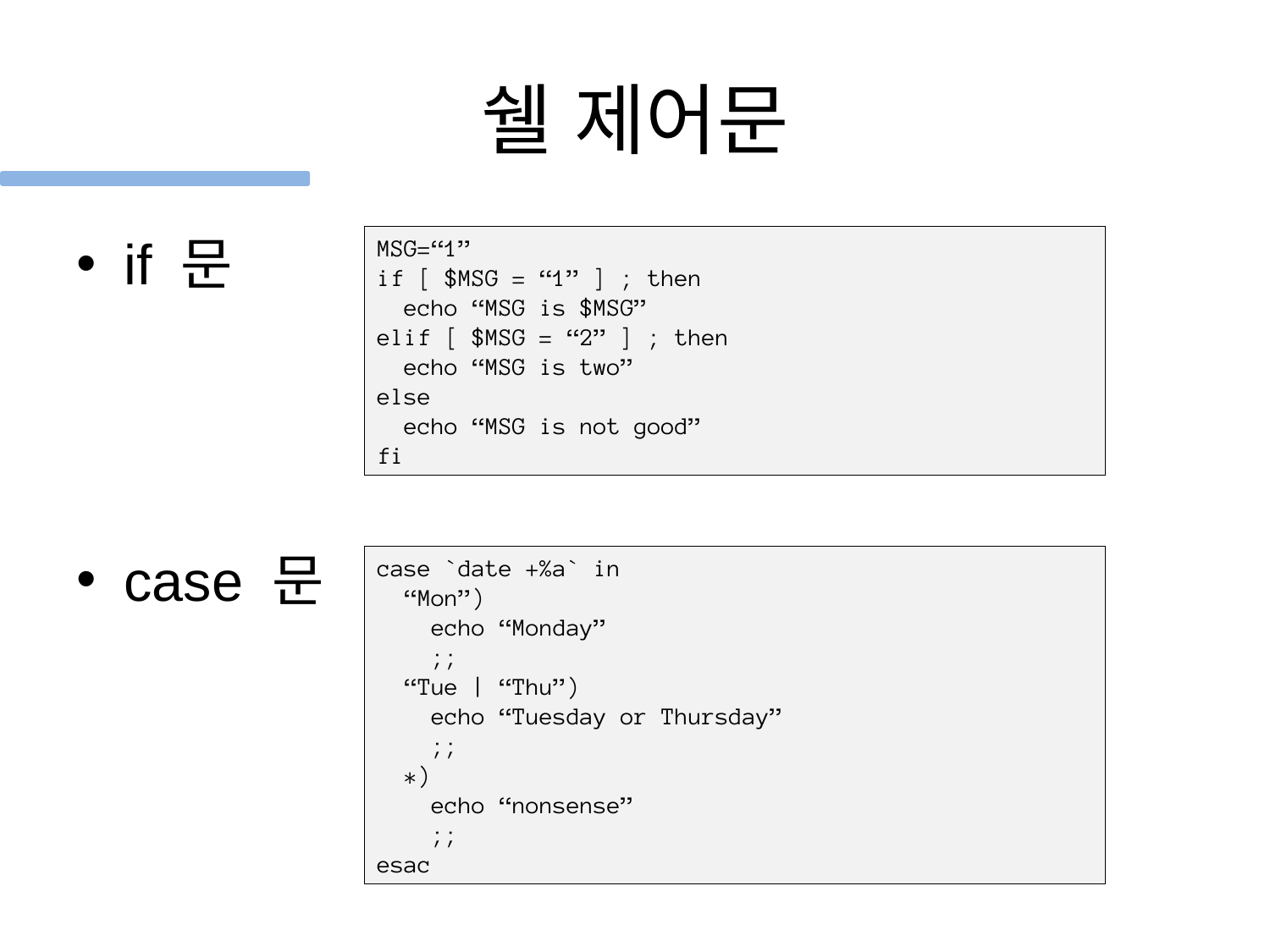

# 쉘 제어문

if 문

case 문
MSG=“1”
if [ $MSG = “1” ] ; then
  echo “MSG is $MSG”
elif [ $MSG = “2” ] ; then
  echo “MSG is two”
else
  echo “MSG is not good”
fi
case `date +%a` in
  “Mon”)
    echo “Monday”
    ;;
  “Tue | “Thu”)
    echo “Tuesday or Thursday”
    ;;
  *)
    echo “nonsense”
    ;;
esac